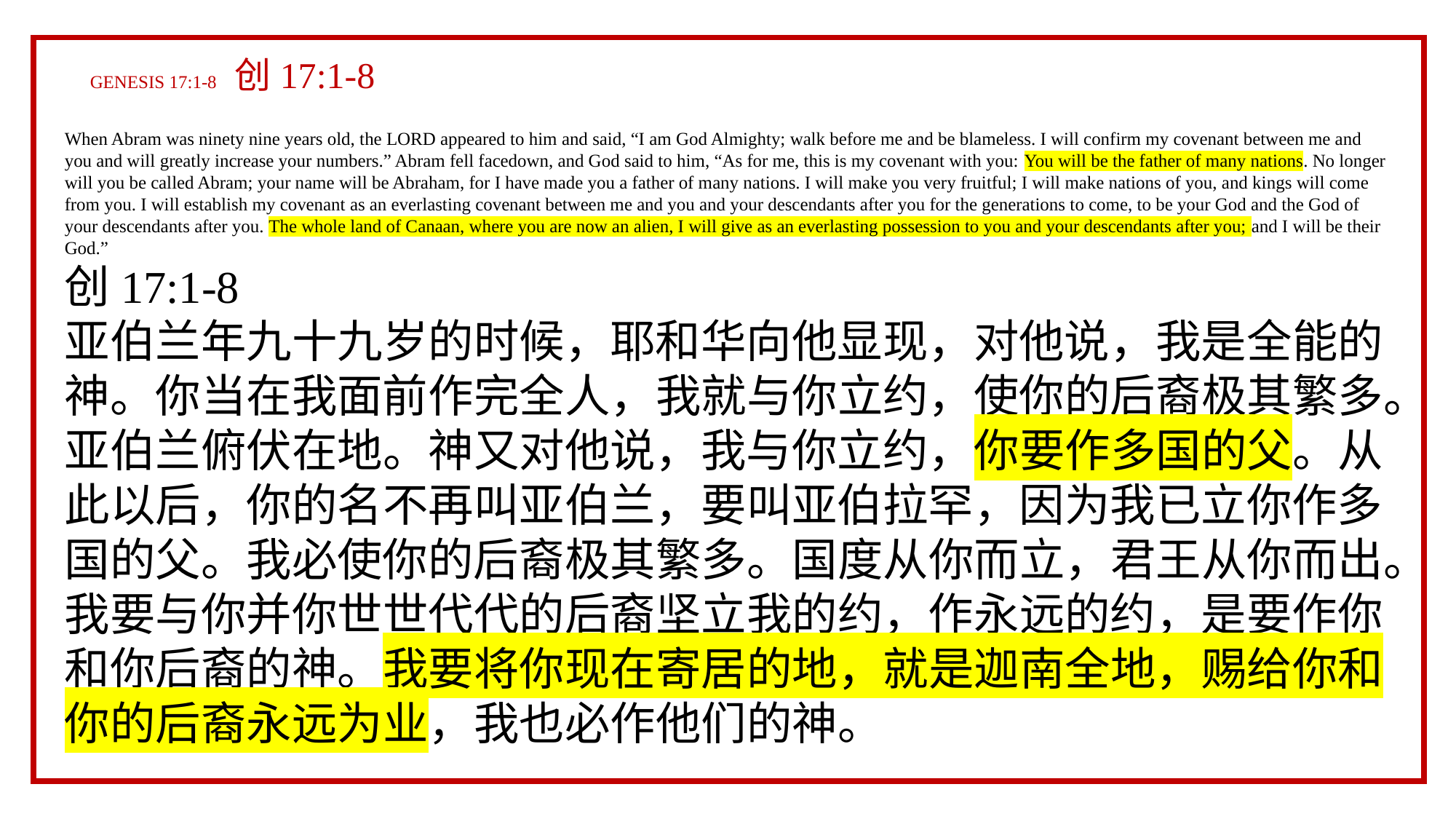

GENESIS 17:1-8   创17:1-8
When Abram was ninety nine years old, the LORD appeared to him and said, “I am God Almighty; walk before me and be blameless. I will confirm my covenant between me and you and will greatly increase your numbers.” Abram fell facedown, and God said to him, “As for me, this is my covenant with you: You will be the father of many nations. No longer will you be called Abram; your name will be Abraham, for I have made you a father of many nations. I will make you very fruitful; I will make nations of you, and kings will come from you. I will establish my covenant as an everlasting covenant between me and you and your descendants after you for the generations to come, to be your God and the God of your descendants after you. The whole land of Canaan, where you are now an alien, I will give as an everlasting possession to you and your descendants after you; and I will be their God.”
创17:1-8
亚伯兰年九十九岁的时候，耶和华向他显现，对他说，我是全能的神。你当在我面前作完全人，我就与你立约，使你的后裔极其繁多。亚伯兰俯伏在地。神又对他说，我与你立约，你要作多国的父。从此以后，你的名不再叫亚伯兰，要叫亚伯拉罕，因为我已立你作多国的父。我必使你的后裔极其繁多。国度从你而立，君王从你而出。我要与你并你世世代代的后裔坚立我的约，作永远的约，是要作你和你后裔的神。我要将你现在寄居的地，就是迦南全地，赐给你和你的后裔永远为业，我也必作他们的神。